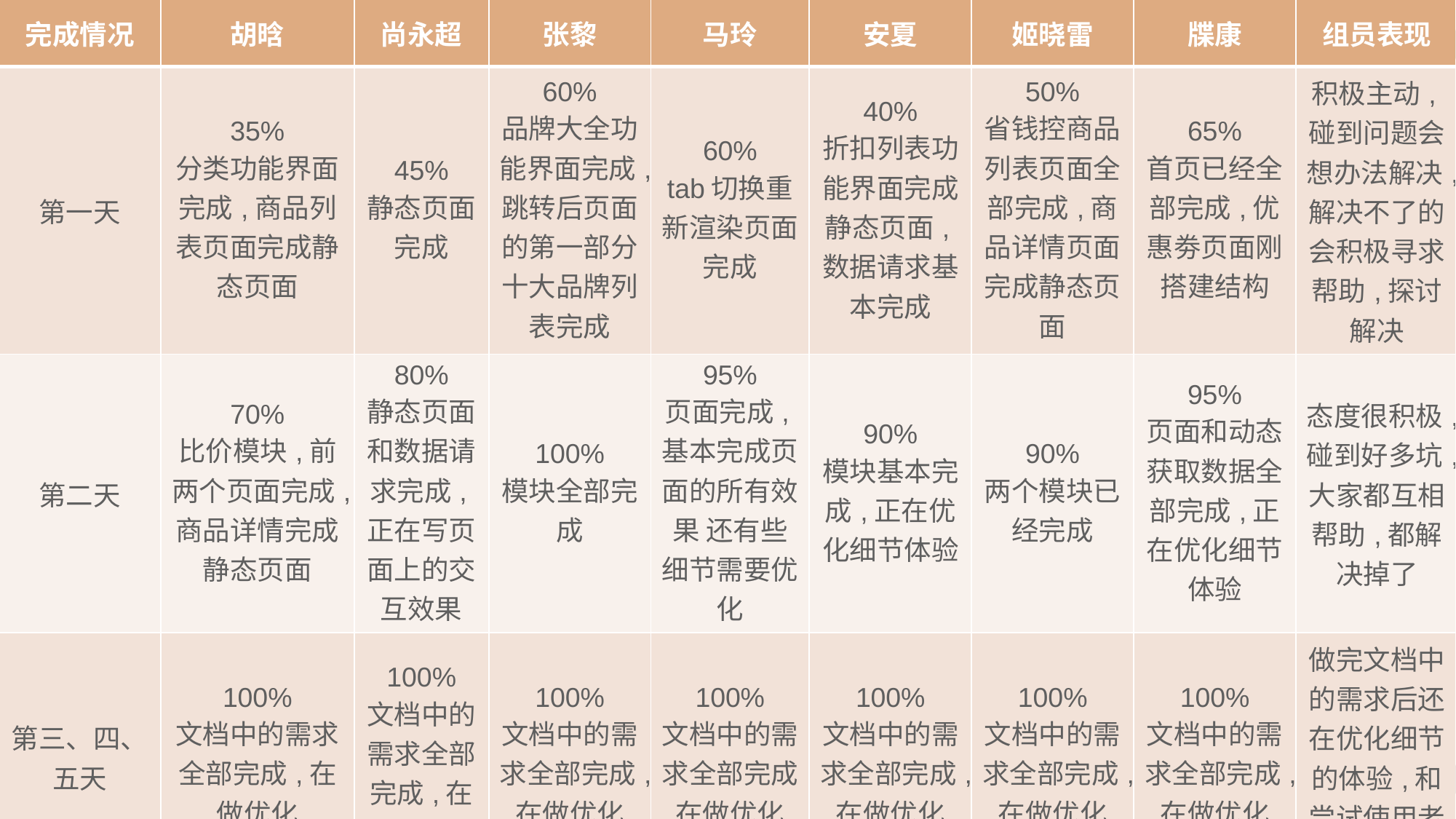

| 完成情况 | 胡晗 | 尚永超 | 张黎 | 马玲 | 安夏 | 姬晓雷 | 牒康 | 组员表现 |
| --- | --- | --- | --- | --- | --- | --- | --- | --- |
| 第一天 | 35% 分类功能界面完成,商品列表页面完成静态页面 | 45% 静态页面完成 | 60% 品牌大全功能界面完成,跳转后页面的第一部分十大品牌列表完成 | 60% tab切换重新渲染页面完成 | 40% 折扣列表功能界面完成静态页面,数据请求基本完成 | 50% 省钱控商品列表页面全部完成,商品详情页面完成静态页面 | 65% 首页已经全部完成,优惠劵页面刚搭建结构 | 积极主动,碰到问题会想办法解决,解决不了的会积极寻求帮助,探讨解决 |
| 第二天 | 70% 比价模块,前两个页面完成,商品详情完成静态页面 | 80% 静态页面和数据请求完成,正在写页面上的交互效果 | 100% 模块全部完成 | 95% 页面完成,基本完成页面的所有效果 还有些细节需要优化 | 90% 模块基本完成,正在优化细节体验 | 90% 两个模块已经完成 | 95% 页面和动态获取数据全部完成,正在优化细节体验 | 态度很积极,碰到好多坑,大家都互相帮助,都解决掉了 |
| 第三、四、五天 | 100% 文档中的需求全部完成,在做优化 | 100% 文档中的需求全部完成,在做优化 | 100% 文档中的需求全部完成,在做优化 | 100% 文档中的需求全部完成,在做优化 | 100% 文档中的需求全部完成,在做优化 | 100% 文档中的需求全部完成,在做优化 | 100% 文档中的需求全部完成,在做优化 | 做完文档中的需求后还在优化细节的体验,和尝试使用老师讲的技术 |
# LOREM IPSUM DOLOR